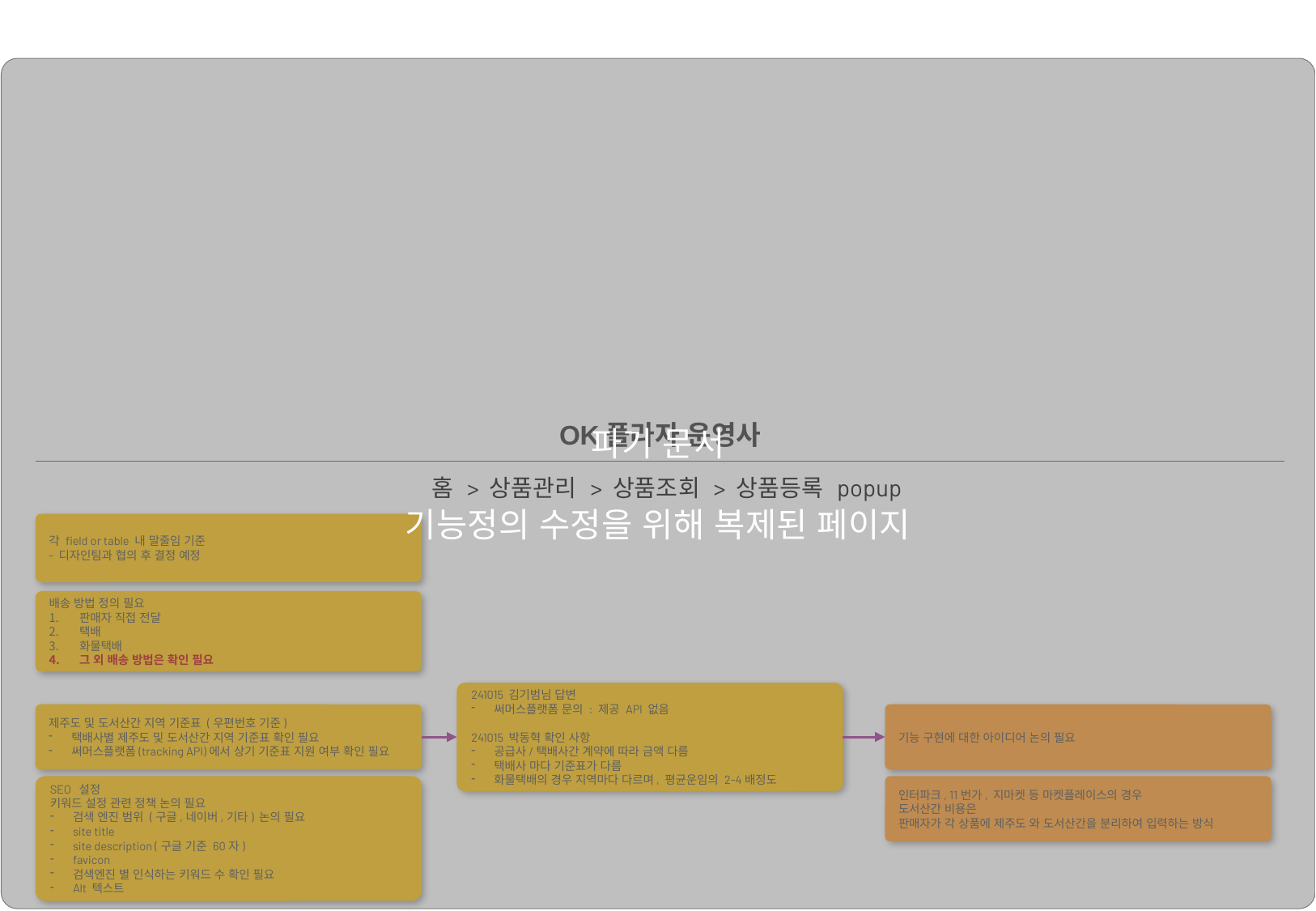

파기 문서

기능정의 수정을 위해 복제된 페이지
| OK플라자 운영사 |
| --- |
| 홈 > 상품관리 > 상품조회 > 상품등록 popup |
각 field or table 내 말줄임 기준
- 디자인팀과 협의 후 결정 예정
배송 방법 정의 필요
판매자 직접 전달
택배
화물택배
그 외 배송 방법은 확인 필요
241015 김기범님 답변
써머스플랫폼 문의 : 제공 API 없음

241015 박동혁 확인 사항
공급사/택배사간 계약에 따라 금액 다름
택배사 마다 기준표가 다름
화물택배의 경우 지역마다 다르며, 평균운임의 2-4배정도
제주도 및 도서산간 지역 기준표 (우편번호 기준)
택배사별 제주도 및 도서산간 지역 기준표 확인 필요
써머스플랫폼(tracking API)에서 상기 기준표 지원 여부 확인 필요
기능 구현에 대한 아이디어 논의 필요
인터파크, 11번가, 지마켓 등 마켓플레이스의 경우
도서산간 비용은
판매자가 각 상품에 제주도 와 도서산간을 분리하여 입력하는 방식
SEO  설정
키워드 설정 관련 정책 논의 필요
검색 엔진 범위 (구글,네이버,기타) 논의 필요
site title
site description (구글 기준 60자)
favicon
검색엔진 별 인식하는 키워드 수 확인 필요
Alt 텍스트